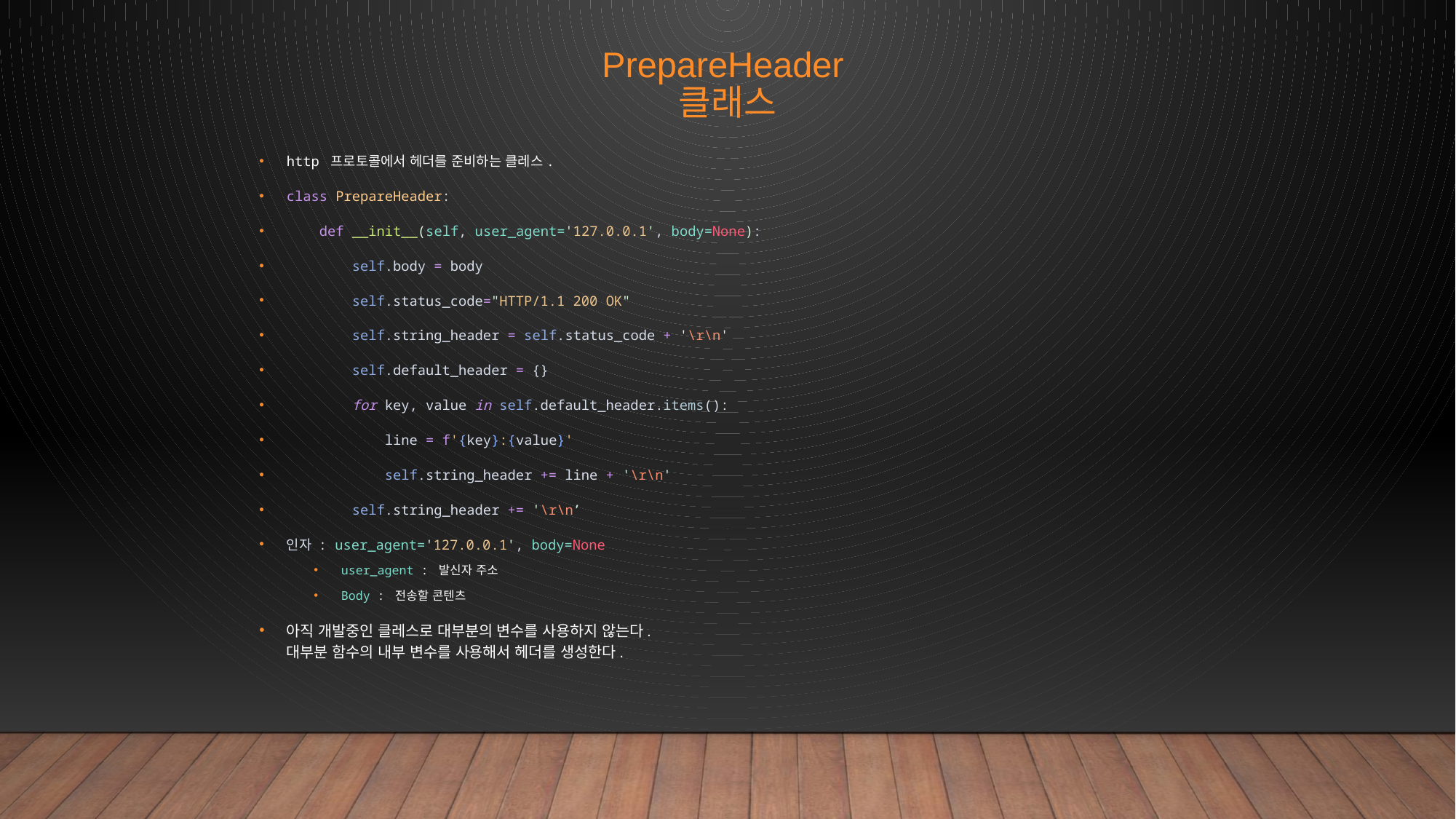

# PrepareHeader 클래스
http 프로토콜에서 헤더를 준비하는 클레스.
class PrepareHeader:
    def __init__(self, user_agent='127.0.0.1', body=None):
        self.body = body
        self.status_code="HTTP/1.1 200 OK"
        self.string_header = self.status_code + '\r\n'
        self.default_header = {}
        for key, value in self.default_header.items():
            line = f'{key}:{value}'
            self.string_header += line + '\r\n'
        self.string_header += '\r\n’
인자 : user_agent='127.0.0.1', body=None
user_agent : 발신자 주소
Body : 전송할 콘텐츠
아직 개발중인 클레스로 대부분의 변수를 사용하지 않는다.
대부분 함수의 내부 변수를 사용해서 헤더를 생성한다.